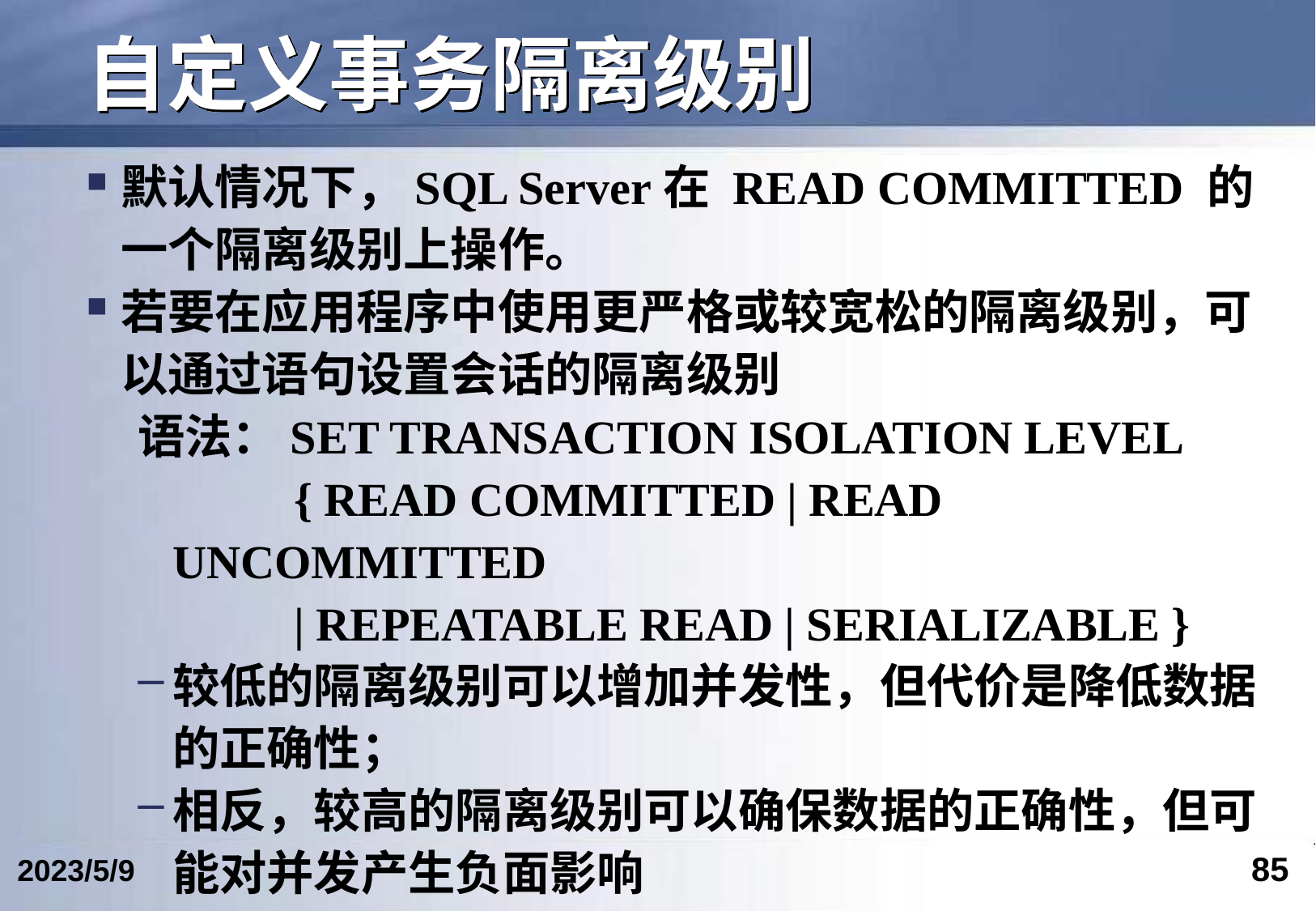

# 自定义事务隔离级别
默认情况下，SQL Server在 READ COMMITTED 的一个隔离级别上操作。
若要在应用程序中使用更严格或较宽松的隔离级别，可以通过语句设置会话的隔离级别
语法：SET TRANSACTION ISOLATION LEVEL
	{ READ COMMITTED | READ UNCOMMITTED
	| REPEATABLE READ | SERIALIZABLE }
较低的隔离级别可以增加并发性，但代价是降低数据的正确性；
相反，较高的隔离级别可以确保数据的正确性，但可能对并发产生负面影响
85
2023/5/9